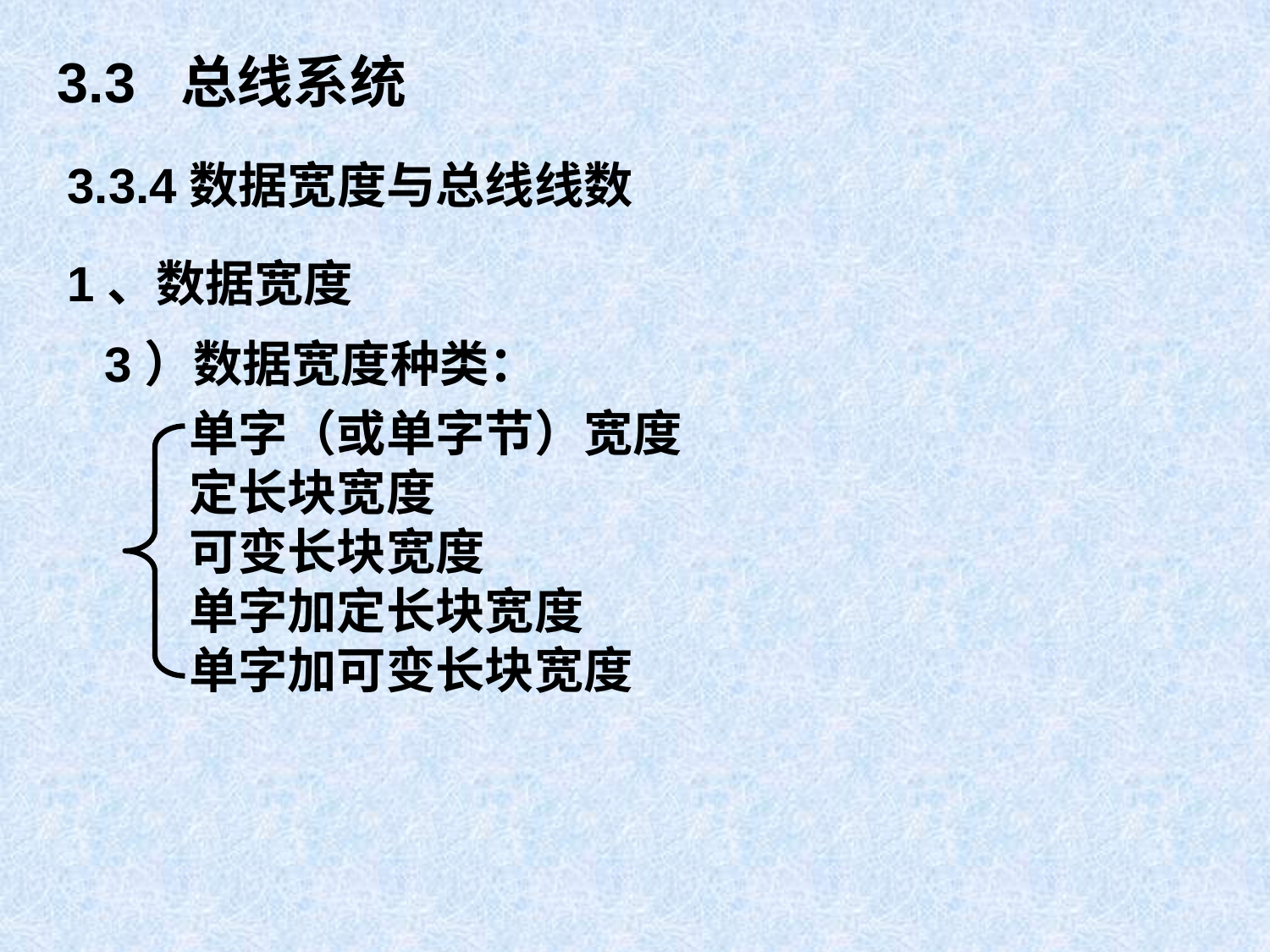

3.3  总线系统
3.3.4数据宽度与总线线数

1、数据宽度
3）数据宽度种类：
单字（或单字节）宽度
定长块宽度
可变长块宽度
单字加定长块宽度
单字加可变长块宽度